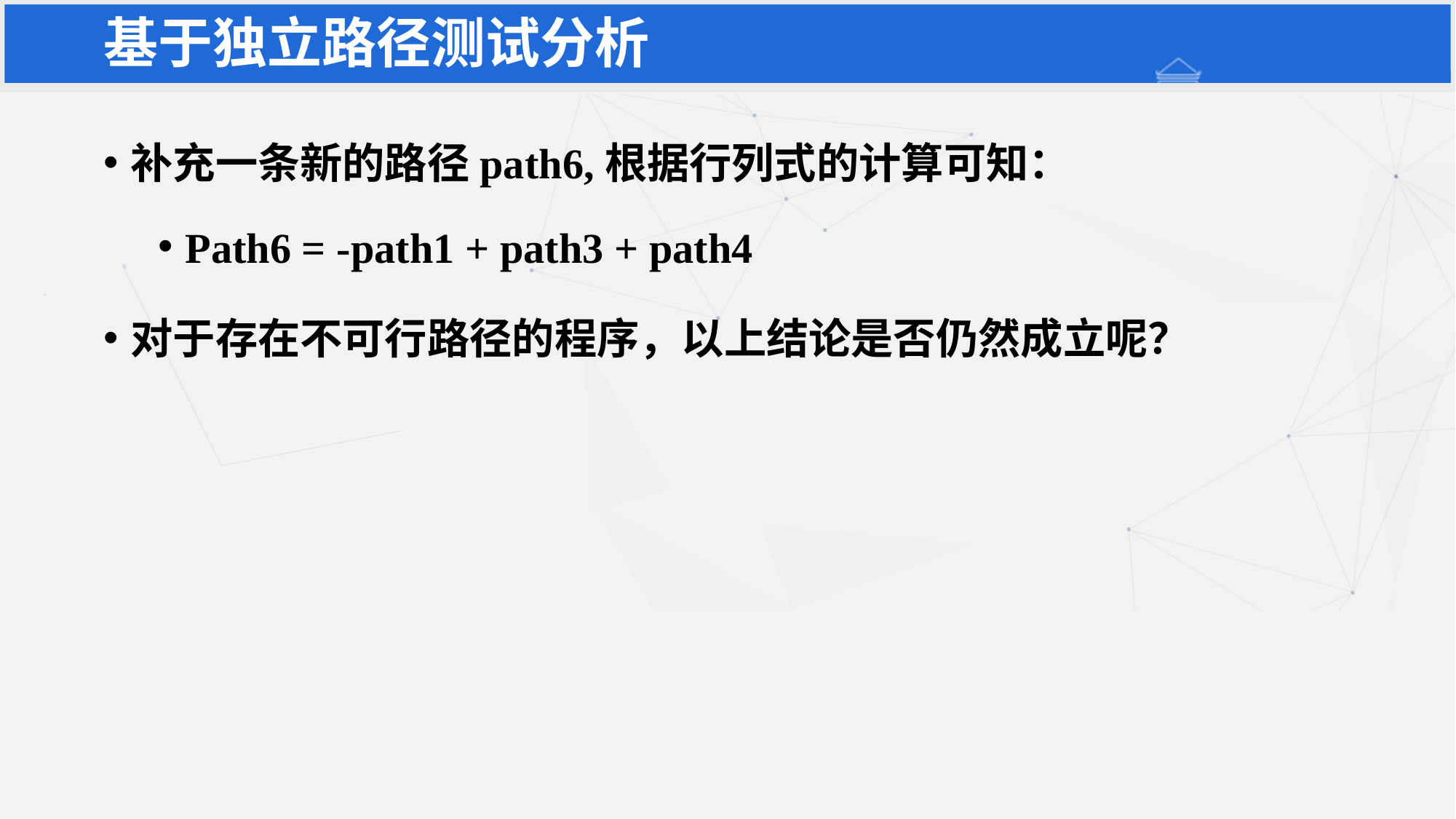

基于独立路径测试分析
补充一条新的路径path6,根据行列式的计算可知：
Path6 = -path1 + path3 + path4
对于存在不可行路径的程序，以上结论是否仍然成立呢？